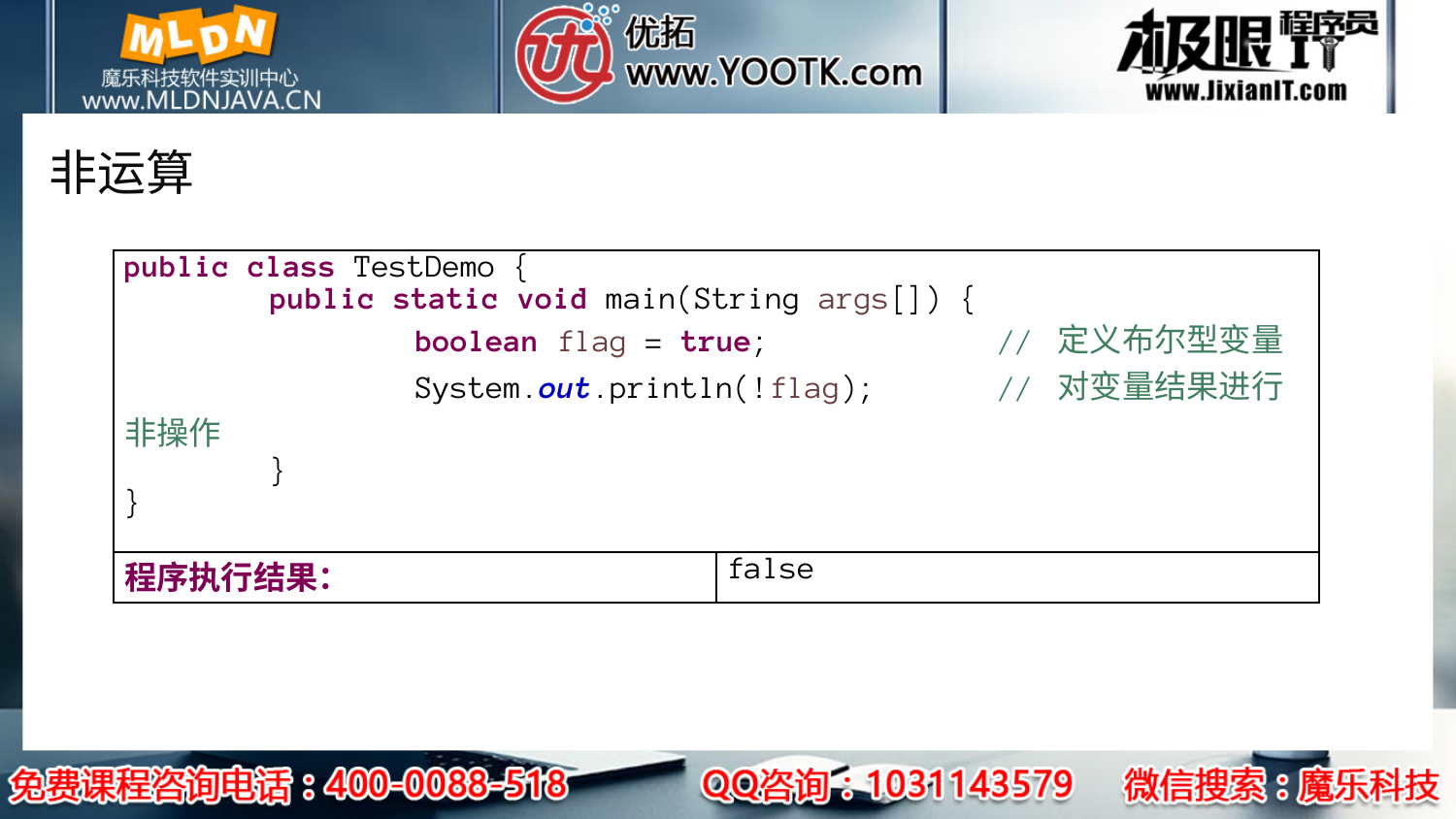

# 非运算
| public class TestDemo { public static void main(String args[]) { boolean flag = true; // 定义布尔型变量 System.out.println(!flag); // 对变量结果进行非操作 } } |  |
| --- | --- |
| 程序执行结果： | false |